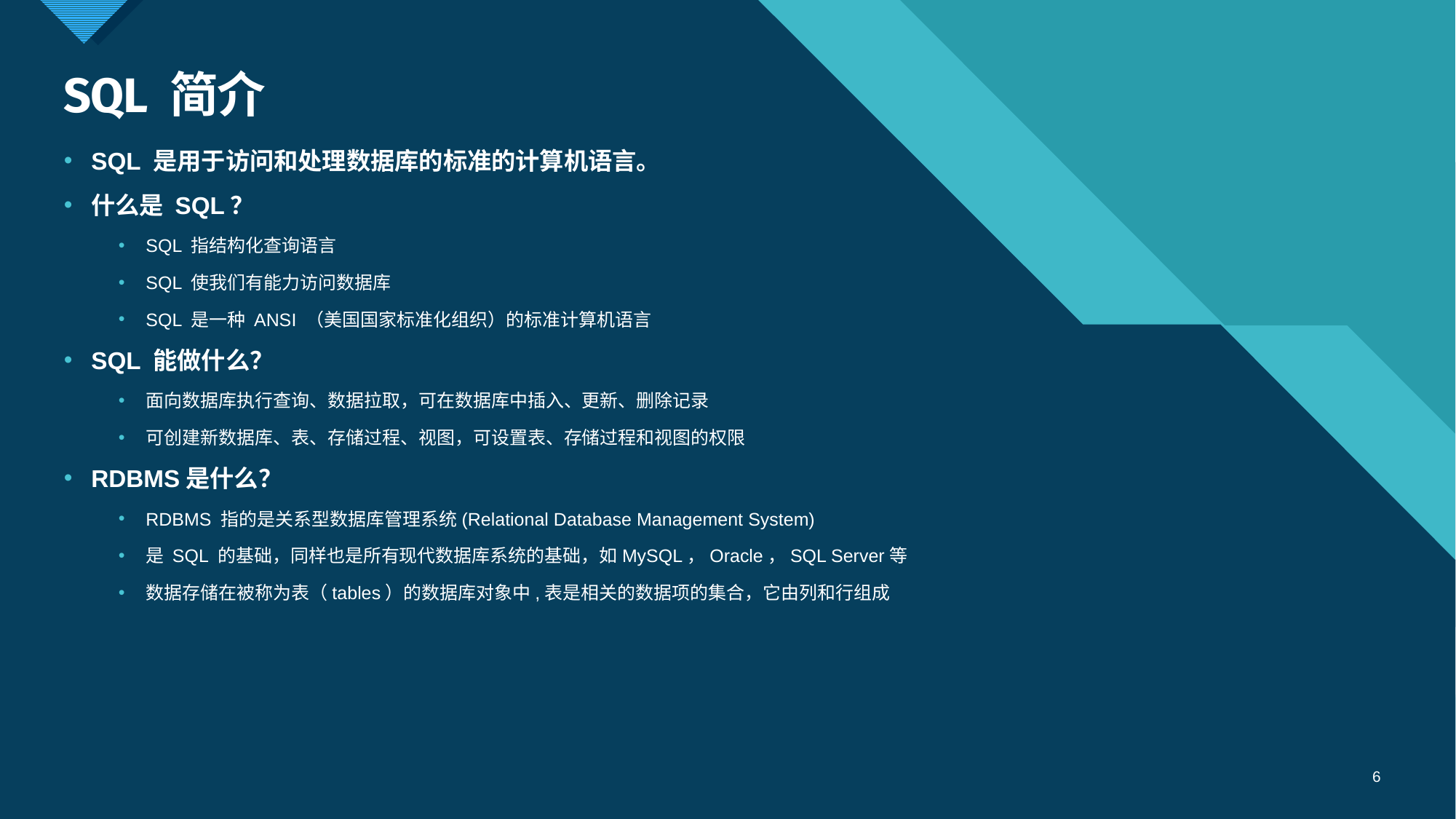

# SQL 简介
SQL 是用于访问和处理数据库的标准的计算机语言。
什么是 SQL？
SQL 指结构化查询语言
SQL 使我们有能力访问数据库
SQL 是一种 ANSI （美国国家标准化组织）的标准计算机语言
SQL 能做什么？
面向数据库执行查询、数据拉取，可在数据库中插入、更新、删除记录
可创建新数据库、表、存储过程、视图，可设置表、存储过程和视图的权限
RDBMS是什么？
RDBMS 指的是关系型数据库管理系统(Relational Database Management System)
是 SQL 的基础，同样也是所有现代数据库系统的基础，如MySQL，Oracle，SQL Server等
数据存储在被称为表（tables）的数据库对象中,表是相关的数据项的集合，它由列和行组成
6